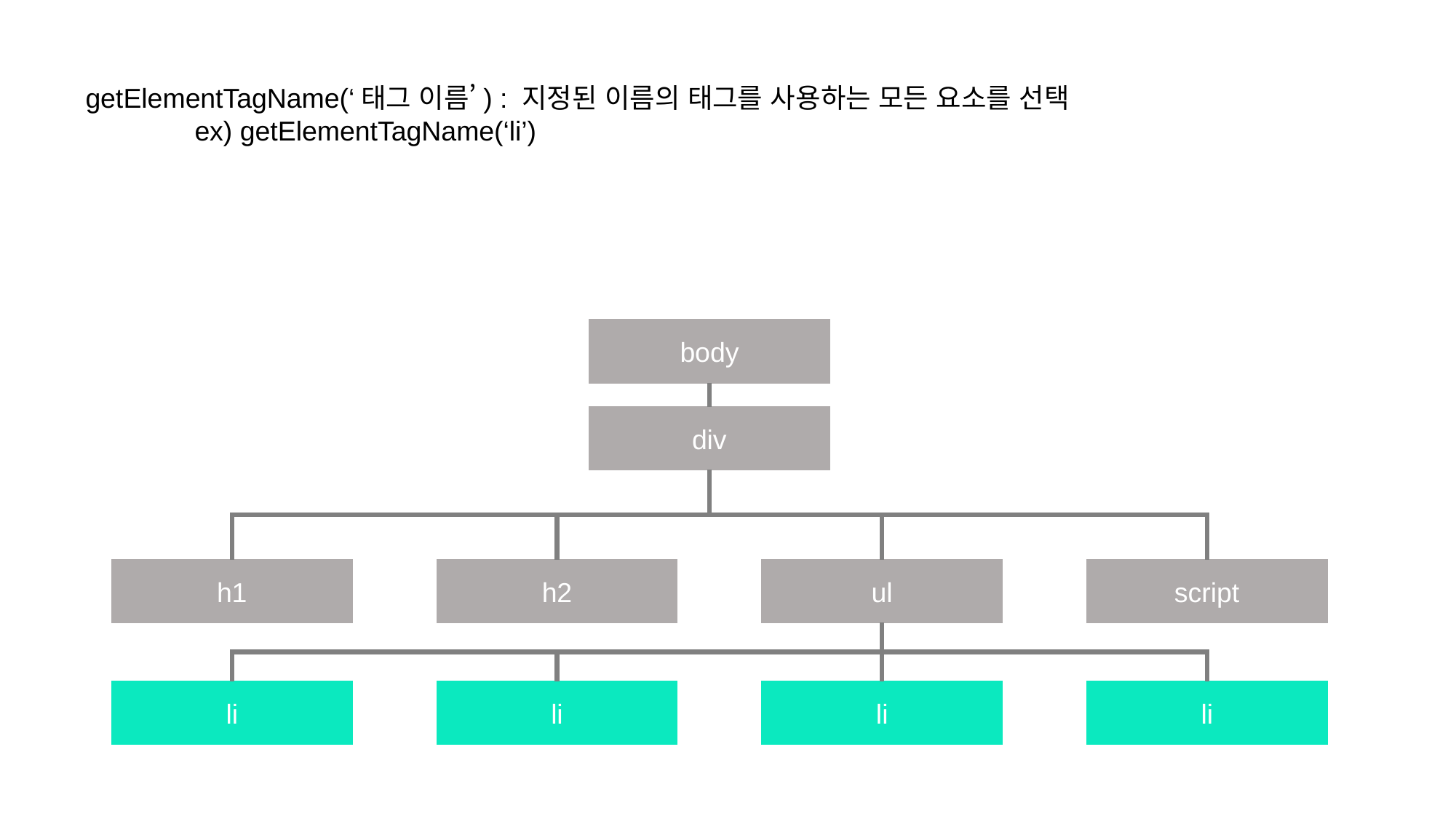

getElementTagName(‘태그 이름’) : 지정된 이름의 태그를 사용하는 모든 요소를 선택
	ex) getElementTagName(‘li’)
body
div
h1
h2
ul
script
li
li
li
li